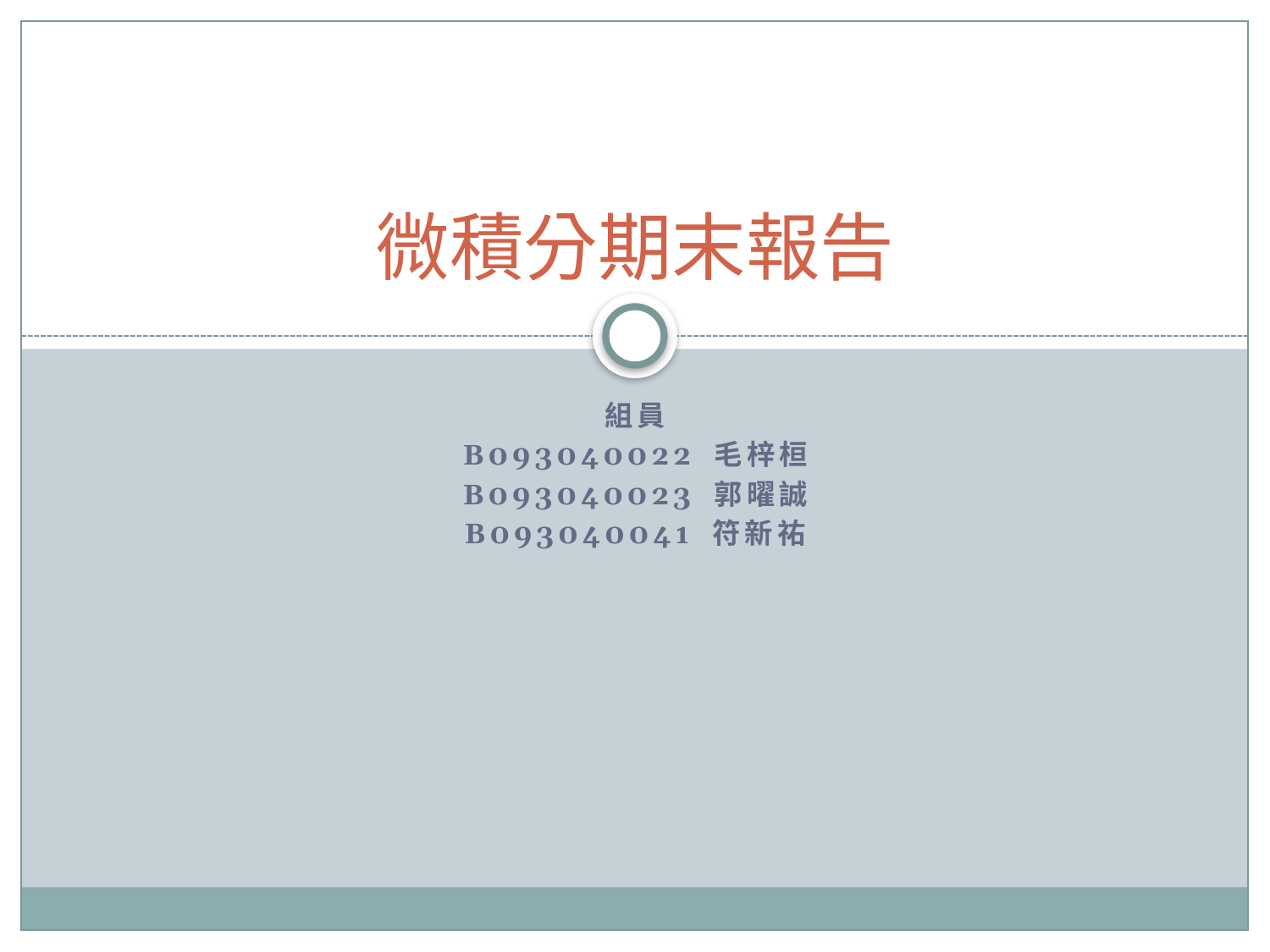

# 微積分期末報告
組員
B093040022 毛梓桓
B093040023 郭曜誠
B093040041 符新祐